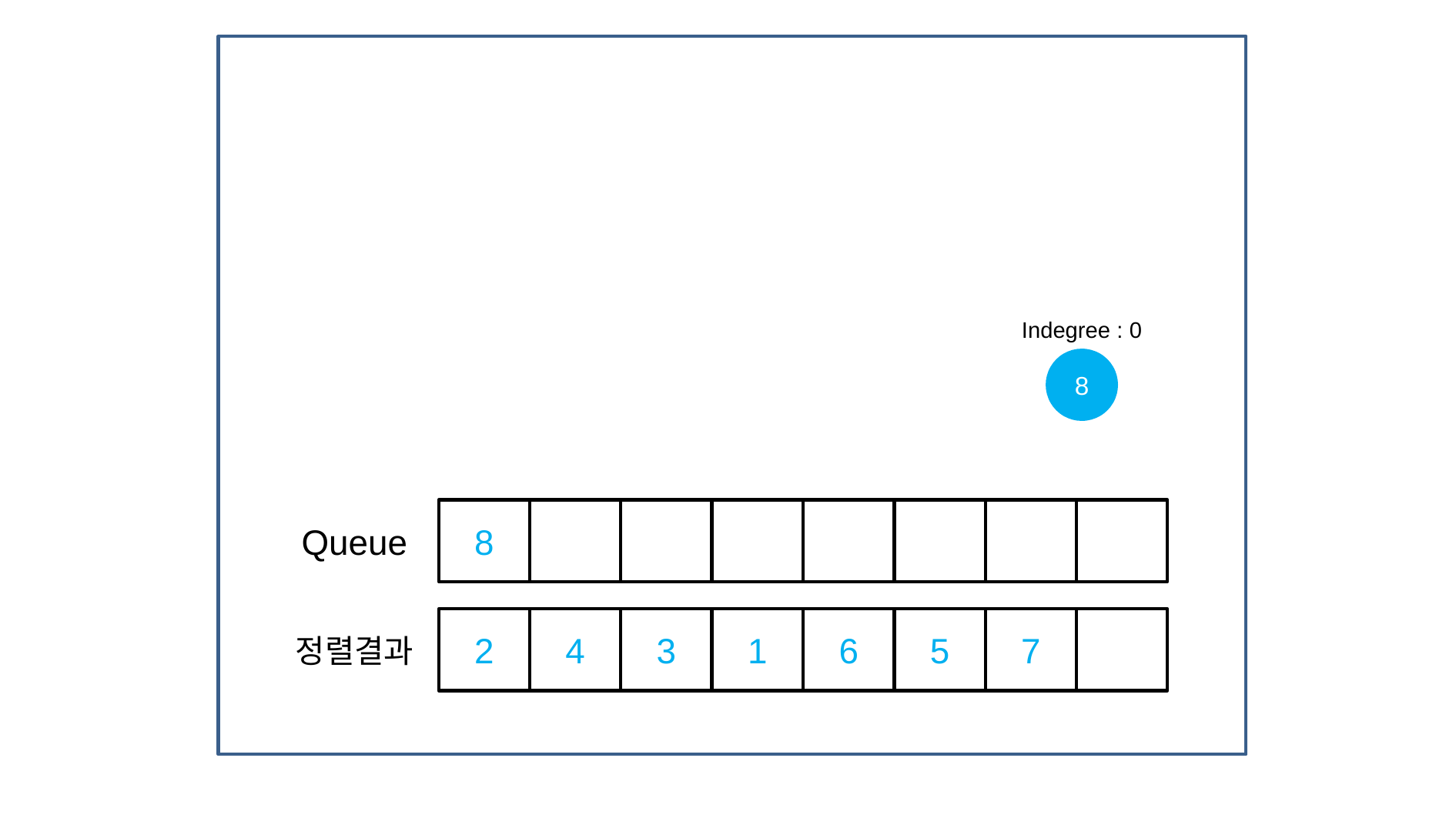

Indegree : 0
8
8

Queue
2
4
3
1
6
5
7

정렬결과